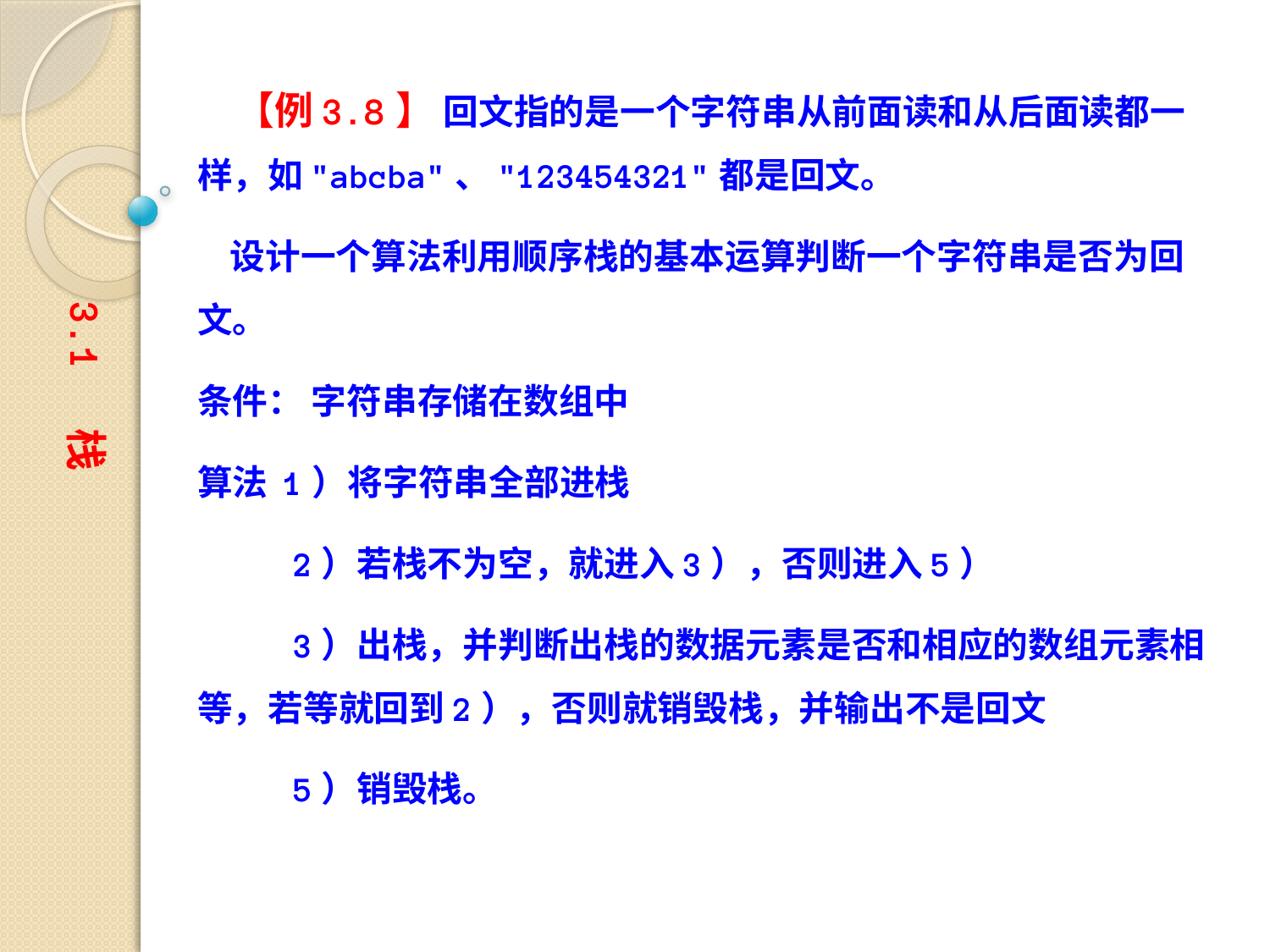

【例3.8】 回文指的是一个字符串从前面读和从后面读都一样，如"abcba"、"123454321"都是回文。
   设计一个算法利用顺序栈的基本运算判断一个字符串是否为回文。
条件： 字符串存储在数组中
算法 1）将字符串全部进栈
     2）若栈不为空，就进入3），否则进入5）
     3）出栈，并判断出栈的数据元素是否和相应的数组元素相等，若等就回到2），否则就销毁栈，并输出不是回文
     5）销毁栈。
3.1  栈